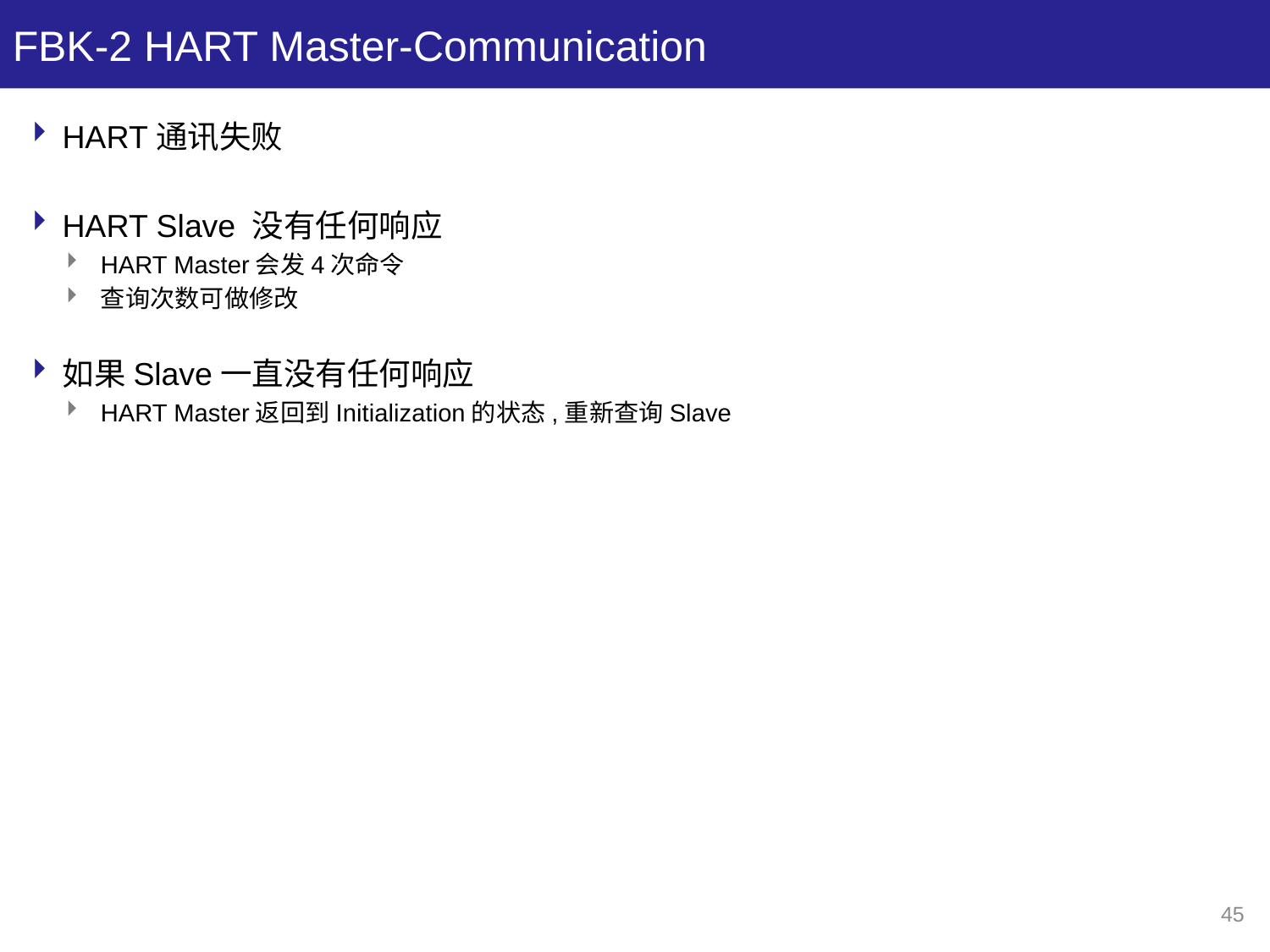

# FBK-2 HART Master-Communication
HART通讯失败

HART Slave 没有任何响应
HART Master会发4次命令
查询次数可做修改

如果Slave一直没有任何响应
HART Master返回到Initialization的状态,重新查询Slave

45